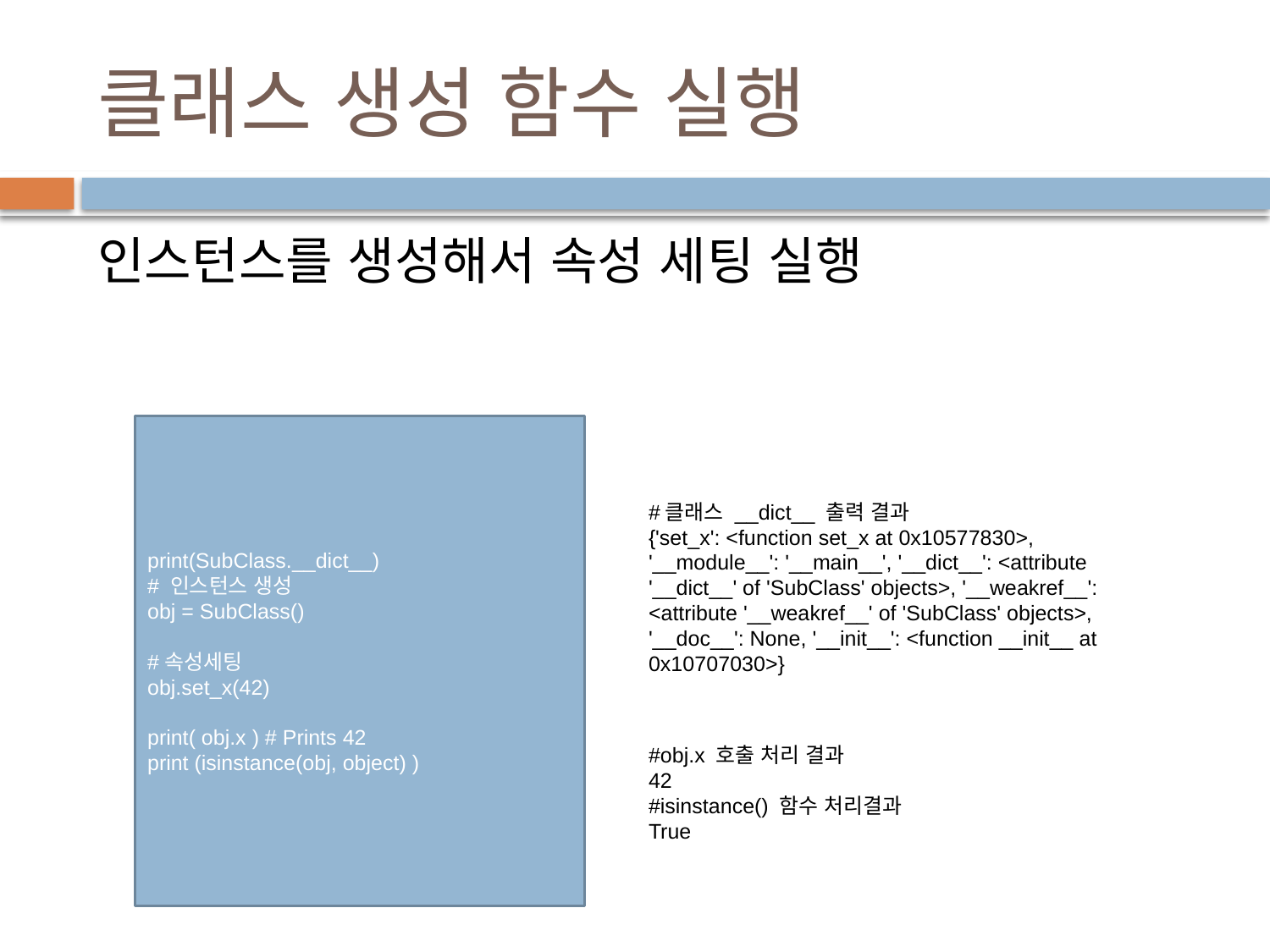

# 클래스 생성 함수 실행
인스턴스를 생성해서 속성 세팅 실행
print(SubClass.__dict__)
# 인스턴스 생성
obj = SubClass()

#속성세팅
obj.set_x(42)

print( obj.x ) # Prints 42
print (isinstance(obj, object) )
#클래스 __dict__ 출력 결과
{'set_x': <function set_x at 0x10577830>, '__module__': '__main__', '__dict__': <attribute '__dict__' of 'SubClass' objects>, '__weakref__': <attribute '__weakref__' of 'SubClass' objects>, '__doc__': None, '__init__': <function __init__ at 0x10707030>}
#obj.x 호출 처리 결과
42
#isinstance() 함수 처리결과
True